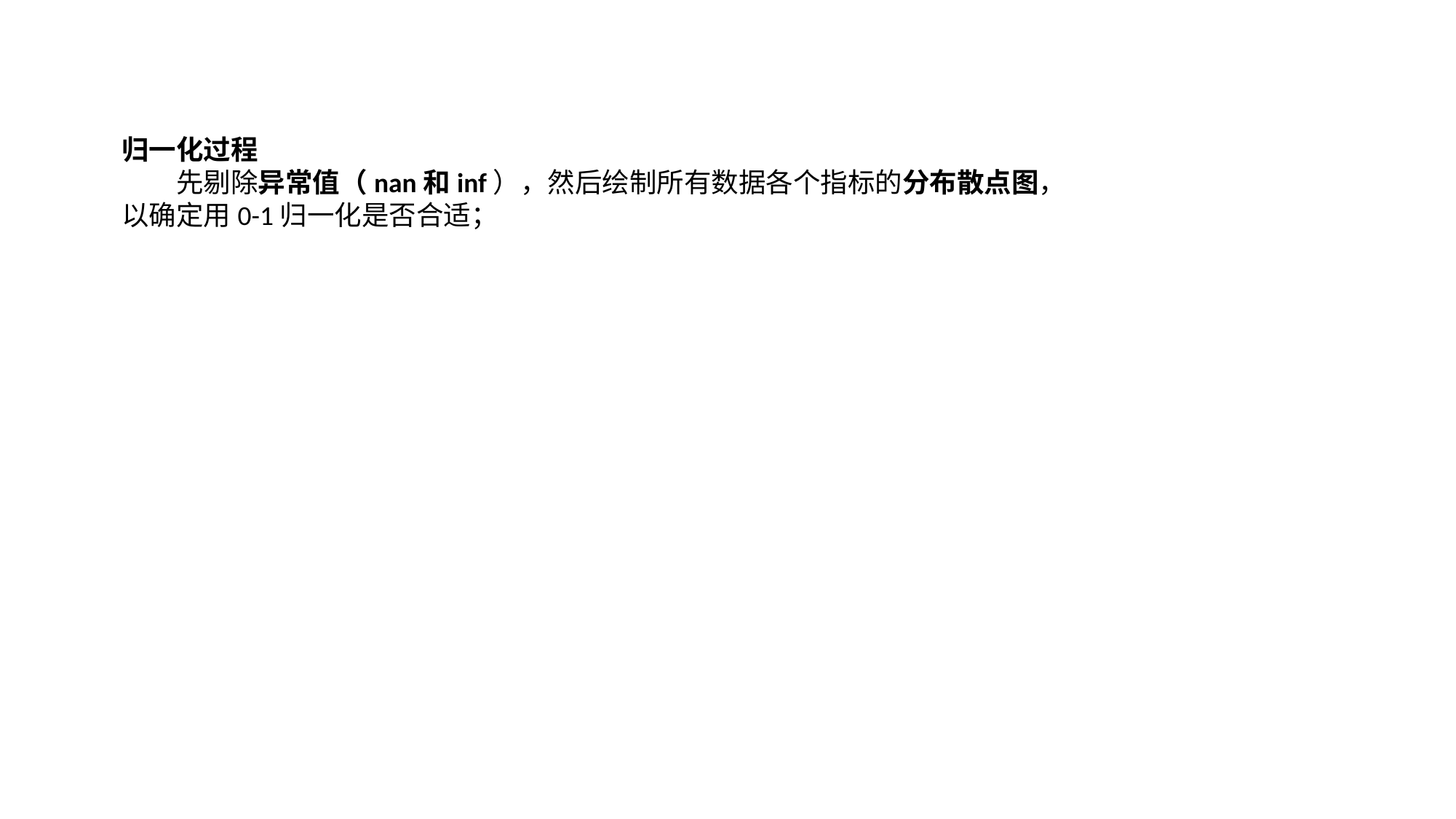

归一化过程
先剔除异常值（nan和inf），然后绘制所有数据各个指标的分布散点图，	           以确定用0-1归一化是否合适；